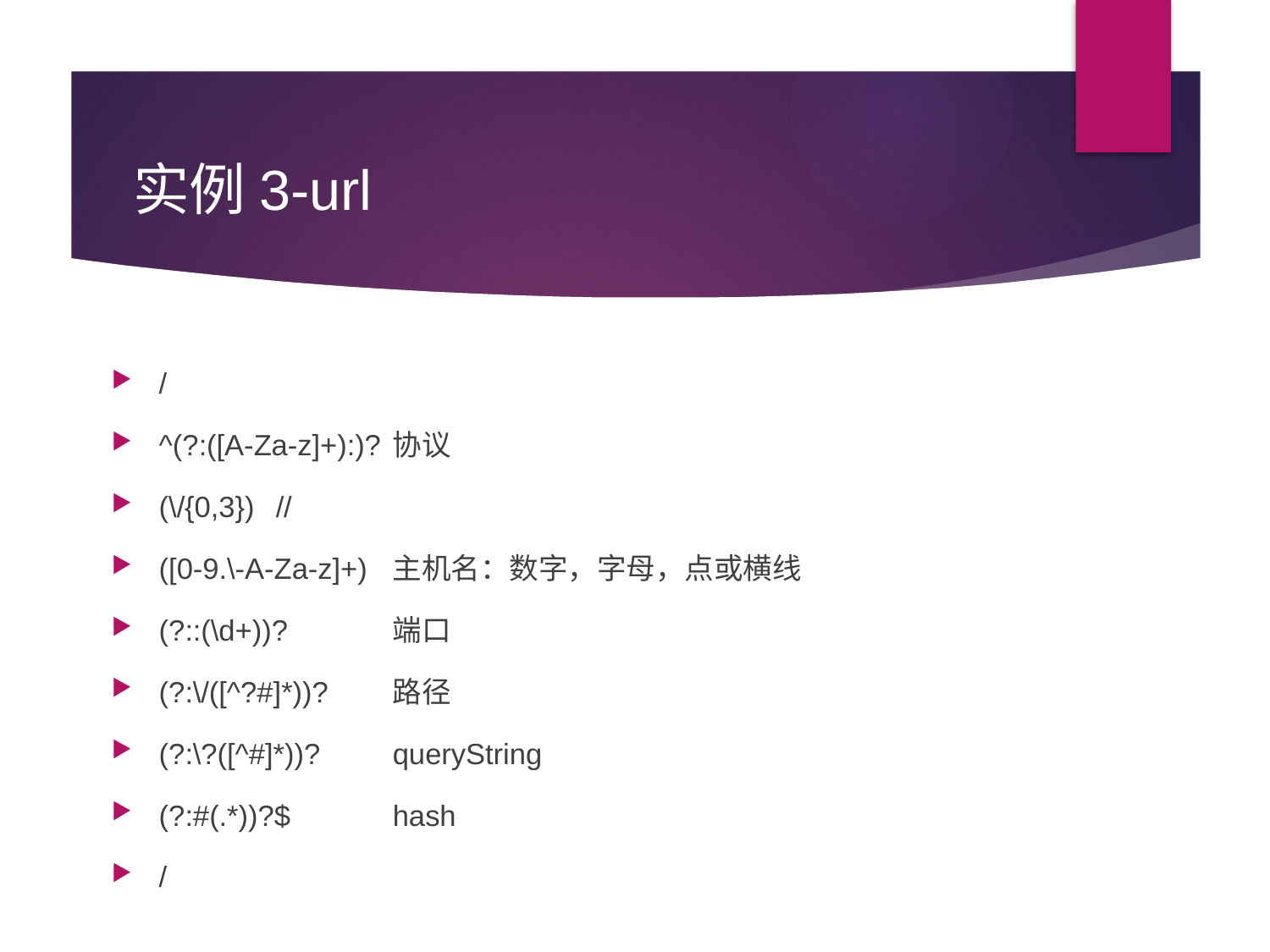

# 实例3-url

/
^(?:([A-Za-z]+):)?		协议
(\/{0,3})				//
([0-9.\-A-Za-z]+)		主机名：数字，字母，点或横线
(?::(\d+))?				端口
(?:\/([^?#]*))?			路径
(?:\?([^#]*))?			queryString
(?:#(.*))?$				hash
/